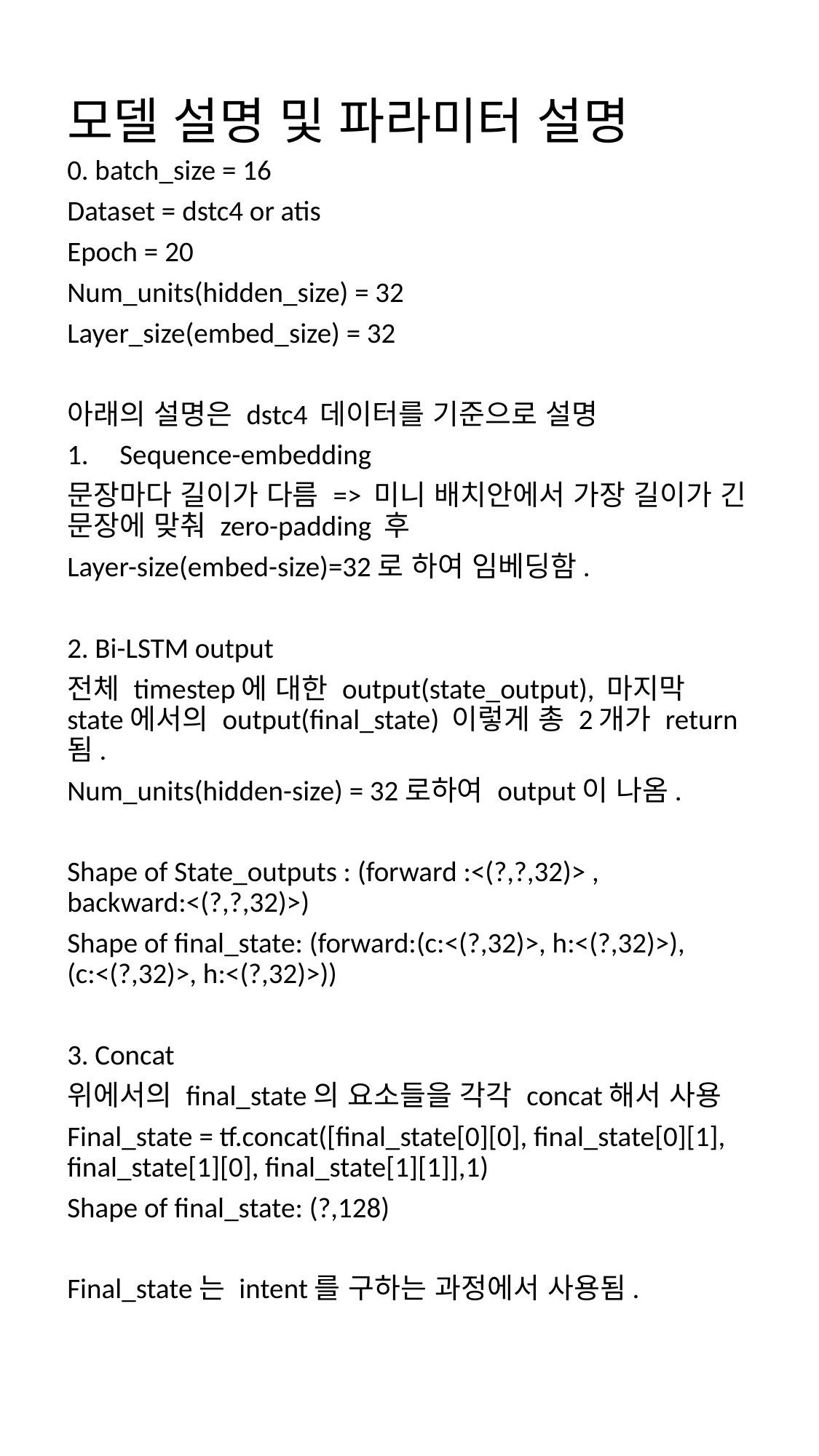

# 모델 설명 및 파라미터 설명
0. batch_size = 16
Dataset = dstc4 or atis
Epoch = 20
Num_units(hidden_size) = 32
Layer_size(embed_size) = 32

아래의 설명은 dstc4 데이터를 기준으로 설명
Sequence-embedding
문장마다 길이가 다름 => 미니 배치안에서 가장 길이가 긴 문장에 맞춰 zero-padding 후
Layer-size(embed-size)=32로 하여 임베딩함.

2. Bi-LSTM output
전체 timestep에 대한 output(state_output), 마지막 state에서의 output(final_state) 이렇게 총 2개가 return 됨.
Num_units(hidden-size) = 32로하여 output이 나옴.

Shape of State_outputs : (forward :<(?,?,32)> , backward:<(?,?,32)>)
Shape of final_state: (forward:(c:<(?,32)>, h:<(?,32)>), (c:<(?,32)>, h:<(?,32)>))

3. Concat
위에서의 final_state의 요소들을 각각 concat해서 사용
Final_state = tf.concat([final_state[0][0], final_state[0][1], final_state[1][0], final_state[1][1]],1)
Shape of final_state: (?,128)

Final_state는 intent를 구하는 과정에서 사용됨.